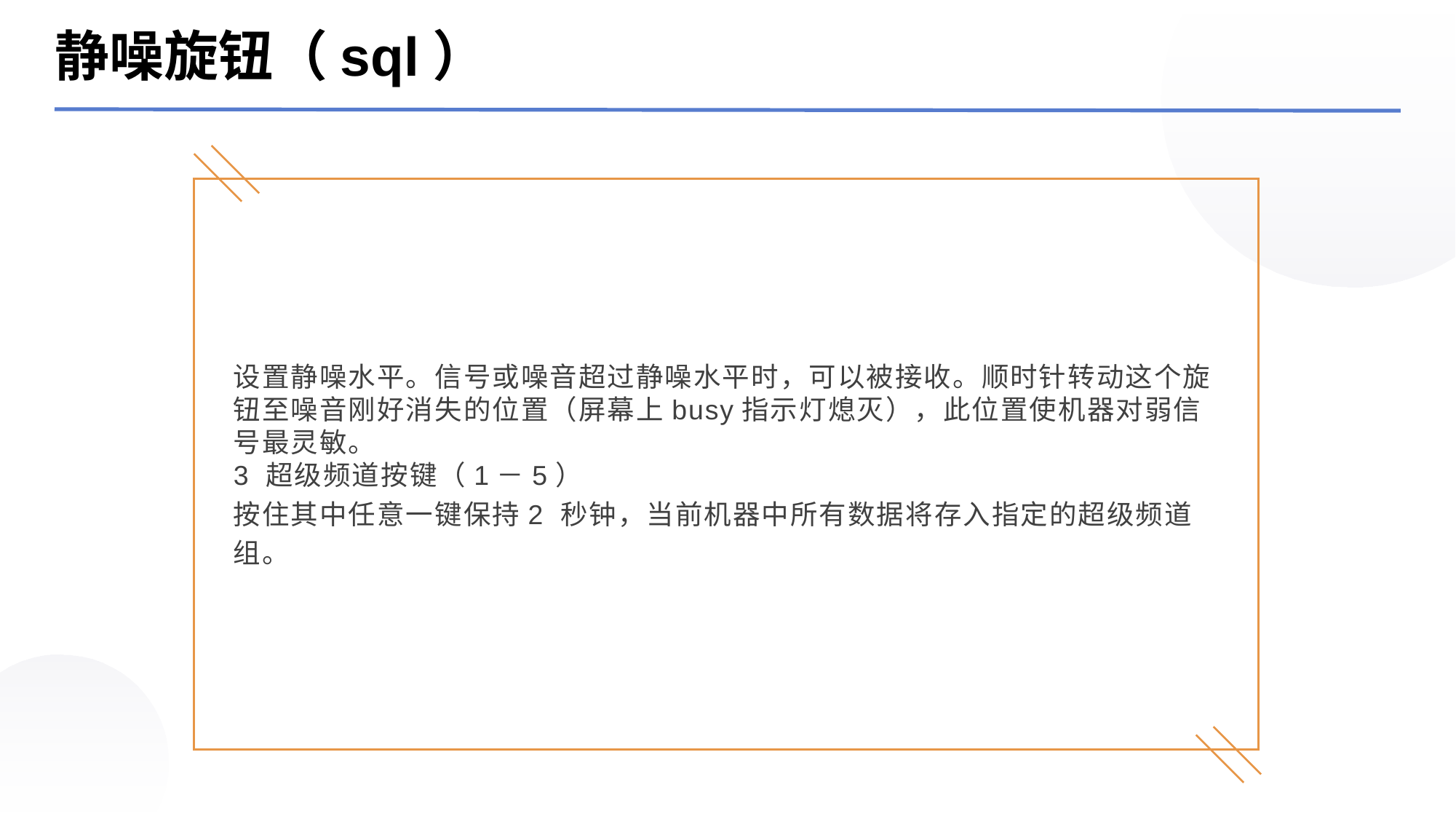

静噪旋钮（sql）

设置静噪水平。信号或噪音超过静噪水平时，可以被接收。顺时针转动这个旋钮至噪音刚好消失的位置（屏幕上busy指示灯熄灭），此位置使机器对弱信号最灵敏。
3 超级频道按键（1－5）
按住其中任意一键保持2 秒钟，当前机器中所有数据将存入指定的超级频道组。